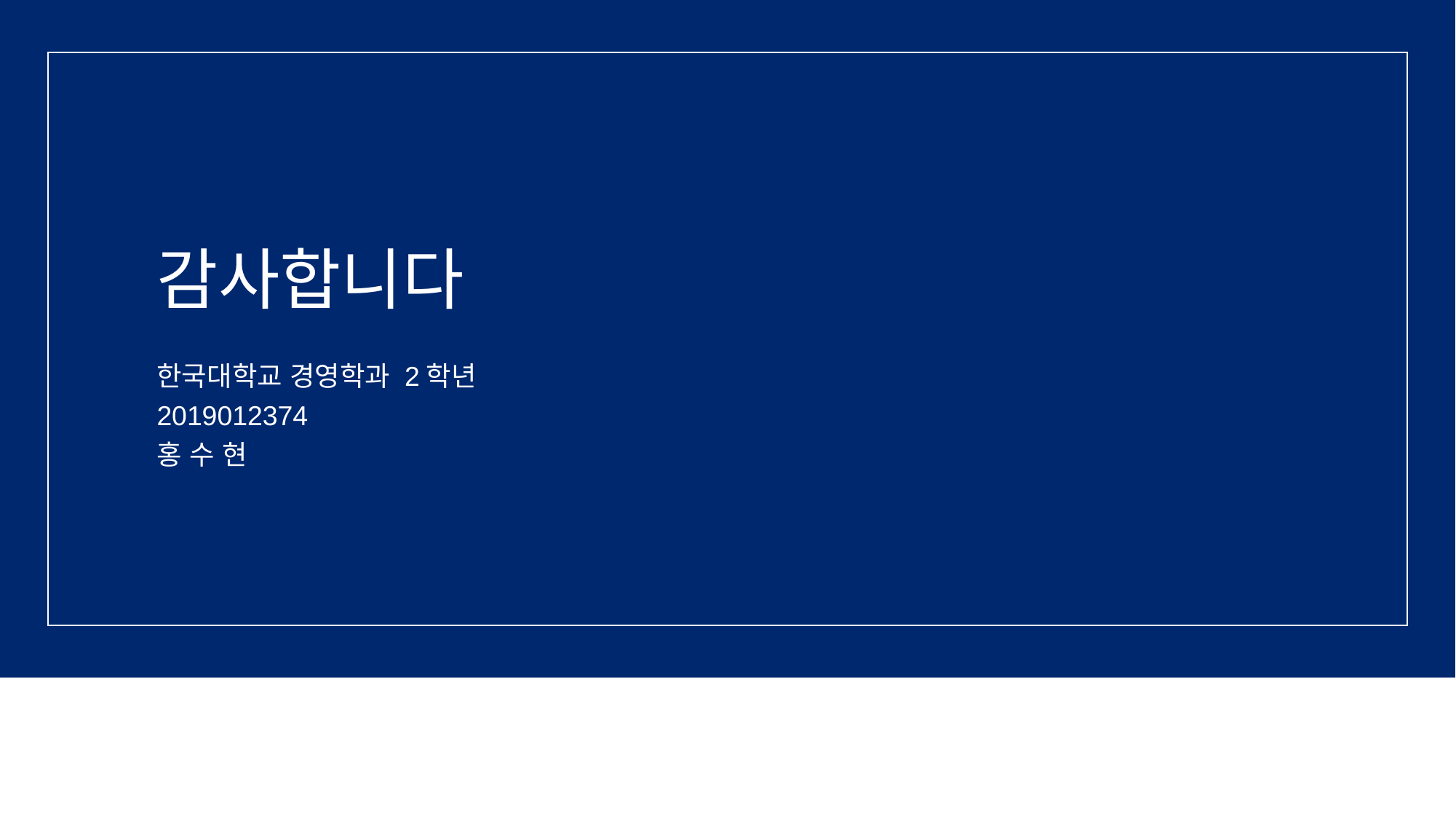

감사합니다
한국대학교 경영학과 2학년
2019012374
홍 수 현